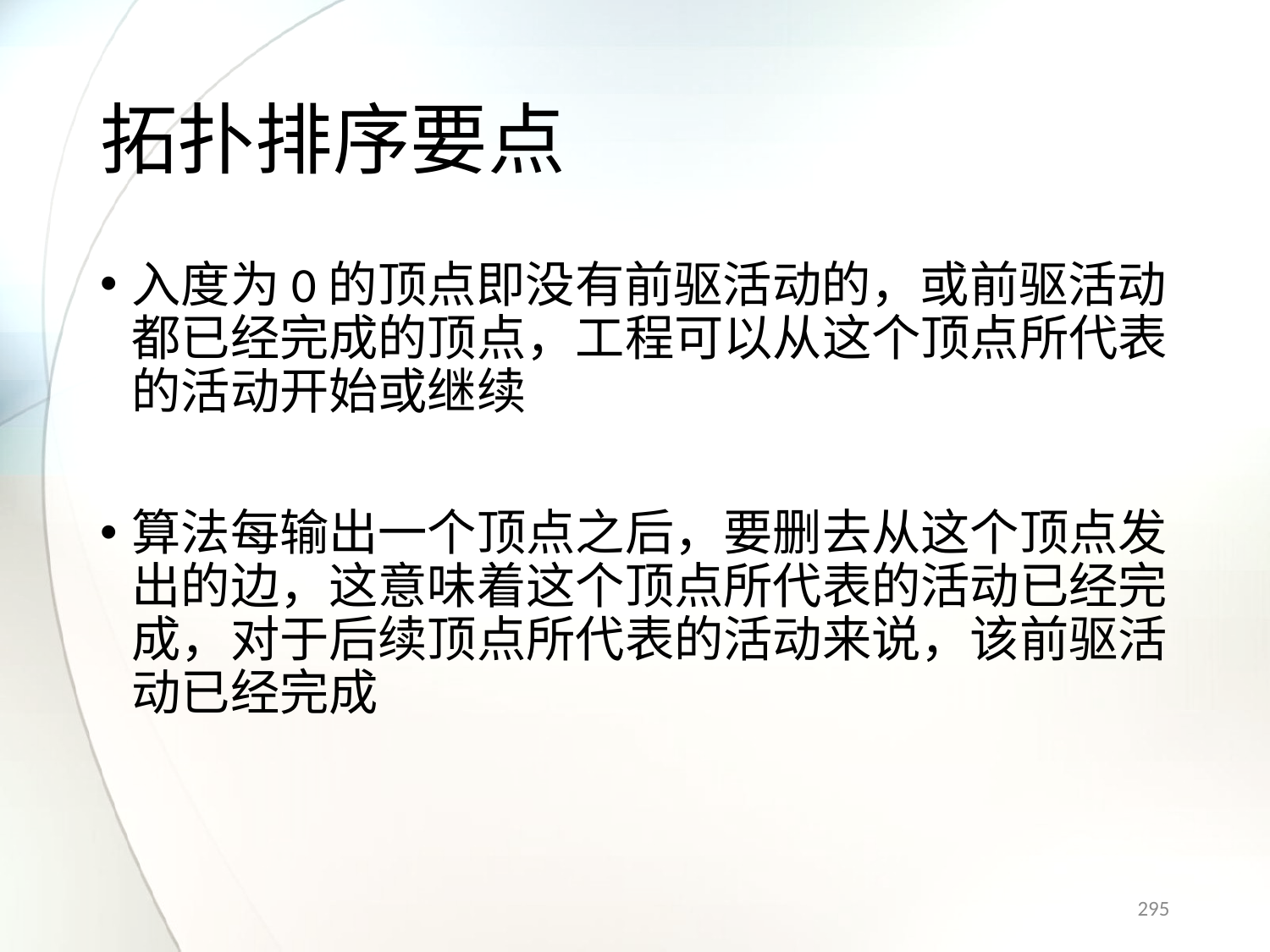

# 拓扑排序要点
入度为0的顶点即没有前驱活动的，或前驱活动都已经完成的顶点，工程可以从这个顶点所代表的活动开始或继续

算法每输出一个顶点之后，要删去从这个顶点发出的边，这意味着这个顶点所代表的活动已经完成，对于后续顶点所代表的活动来说，该前驱活动已经完成
295